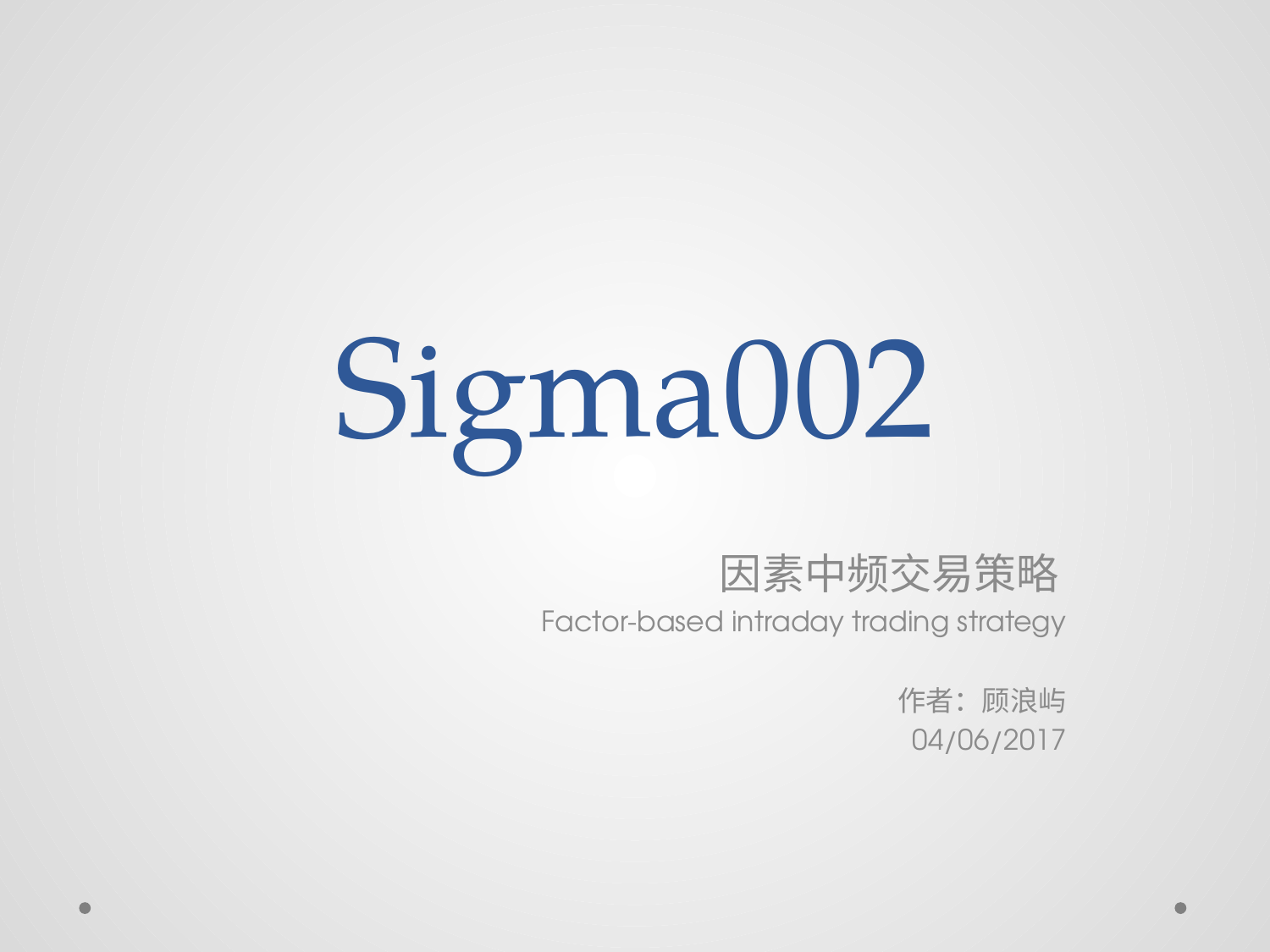

# Sigma002
				因素中频交易策略
Factor-based intraday trading strategy

作者：顾浪屿
04/06/2017